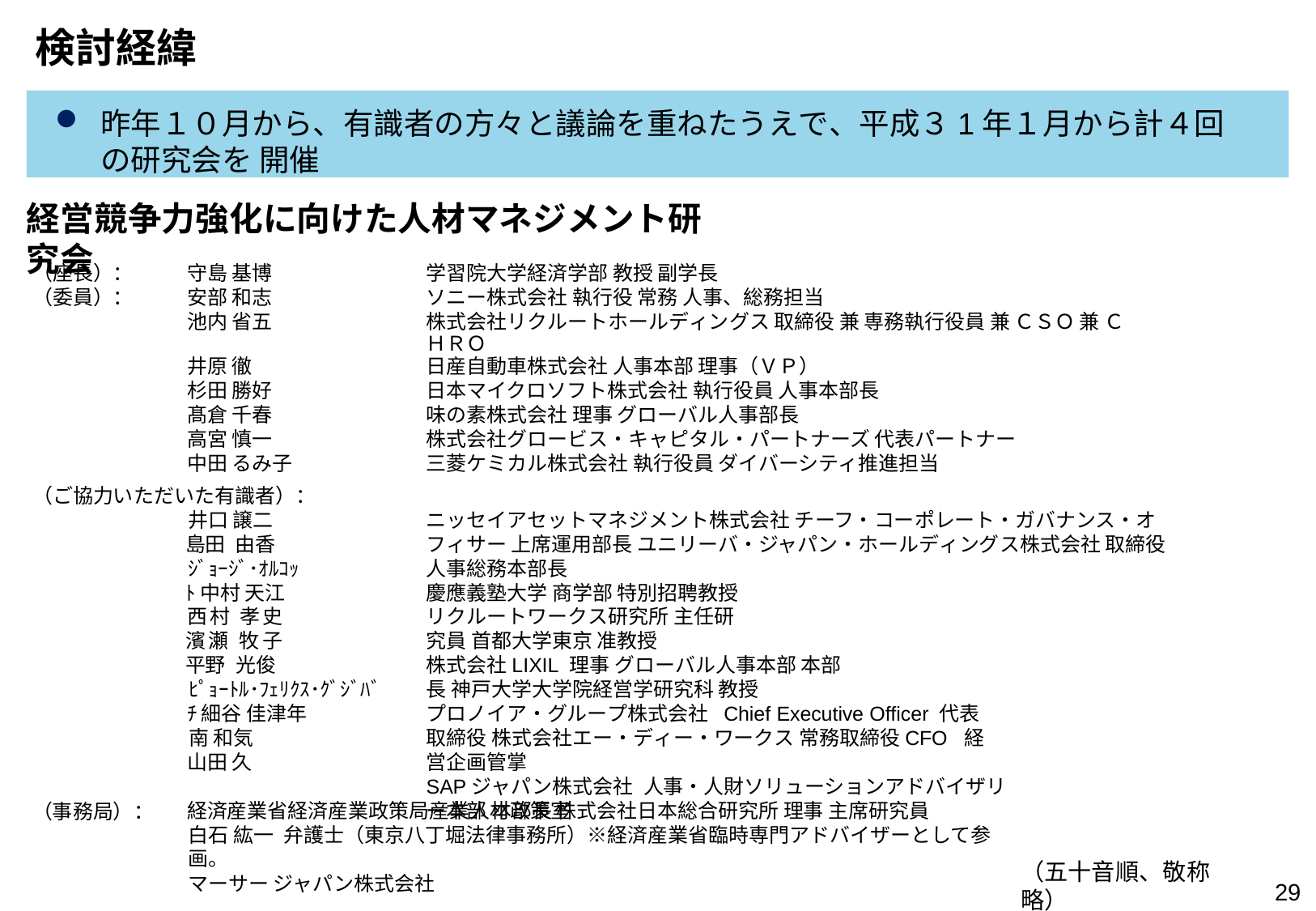

# 検討経緯
昨年１０月から、有識者の方々と議論を重ねたうえで、平成３1年１月から計４回の研究会を 開催
経営競争力強化に向けた人材マネジメント研究会
| （座長）： | 守島 基博 | 学習院大学経済学部 教授 副学長 |
| --- | --- | --- |
| （委員）： | 安部 和志 | ソニー株式会社 執行役 常務 人事、総務担当 |
|  | 池内 省五 | 株式会社リクルートホールディングス 取締役 兼 専務執行役員 兼 ＣＳＯ 兼 ＣＨＲＯ |
|  | 井原 徹 | 日産自動車株式会社 人事本部 理事（ＶＰ） |
|  | 杉田 勝好 | 日本マイクロソフト株式会社 執行役員 人事本部長 |
|  | 髙倉 千春 | 味の素株式会社 理事 グローバル人事部長 |
|  | 高宮 慎一 | 株式会社グロービス・キャピタル・パートナーズ 代表パートナー |
|  | 中田 るみ子 | 三菱ケミカル株式会社 執行役員 ダイバーシティ推進担当 |
（ご協力いただいた有識者）：
井口 譲二 島田 由香
ｼﾞｮｰｼﾞ･ｵﾙｺｯﾄ 中村 天江
西村 孝史 濱瀬 牧子 平野 光俊
ﾋﾟｮｰﾄﾙ･ﾌｪﾘｸｽ･ｸﾞｼﾞﾊﾞﾁ 細谷 佳津年
南 和気 山田 久
ニッセイアセットマネジメント株式会社 チーフ・コーポレート・ガバナンス・オフィサー 上席運用部長 ユニリーバ・ジャパン・ホールディングス株式会社 取締役 人事総務本部長
慶應義塾大学 商学部 特別招聘教授 リクルートワークス研究所 主任研究員 首都大学東京 准教授
株式会社LIXIL 理事 グローバル人事本部 本部長 神戸大学大学院経営学研究科 教授
プロノイア・グループ株式会社 Chief Executive Officer 代表取締役 株式会社エー・ディー・ワークス 常務取締役CFO 経営企画管掌
SAPジャパン株式会社 人事・人財ソリューションアドバイザリー本部 本部長 株式会社日本総合研究所 理事 主席研究員
（事務局）：
経済産業省経済産業政策局産業人材政策室
白石 紘一 弁護士（東京八丁堀法律事務所）※経済産業省臨時専門アドバイザーとして参画。
マーサー ジャパン株式会社
（五十音順、敬称略）
29